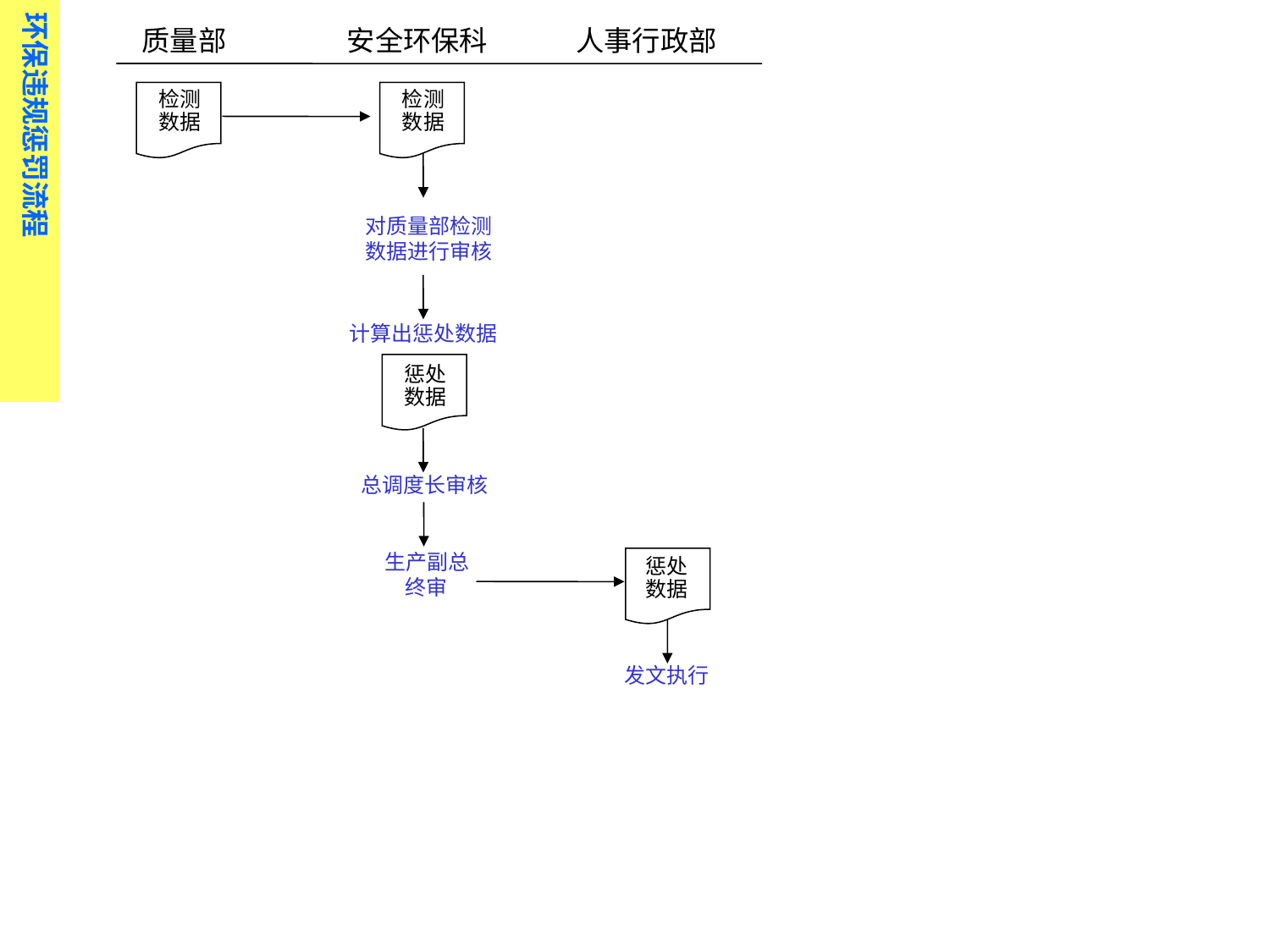

环保违规惩罚流程
 质量部                   安全环保科              人事行政部

检测数据

检测数据

对质量部检测数据进行审核

计算出惩处数据

惩处数据

总调度长审核

生产副总终审

惩处数据

发文执行
94